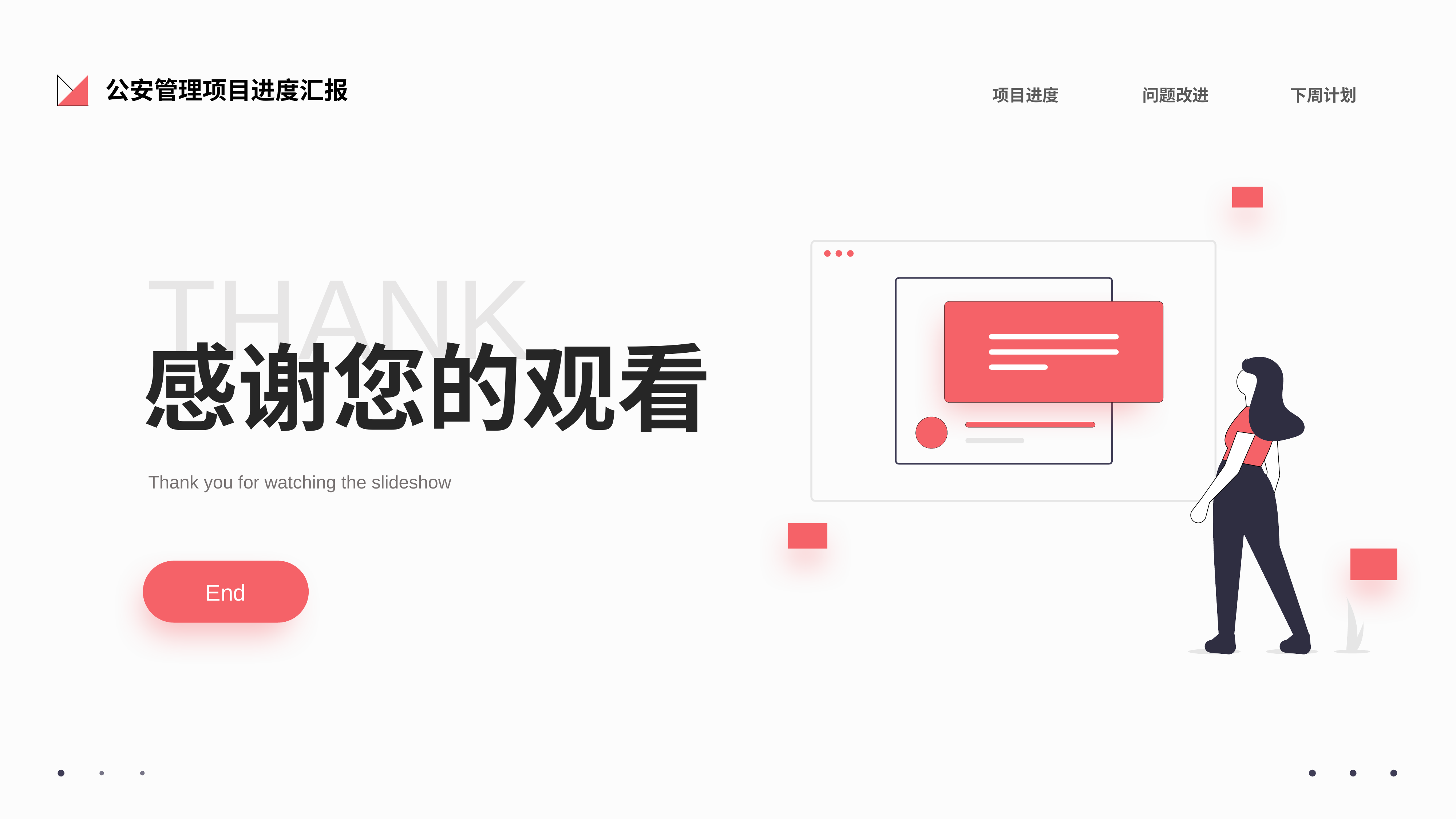

公安管理项目进度汇报
项目进度
问题改进
下周计划

THANK
感谢您的观看
Thank you for watching the slideshow
End